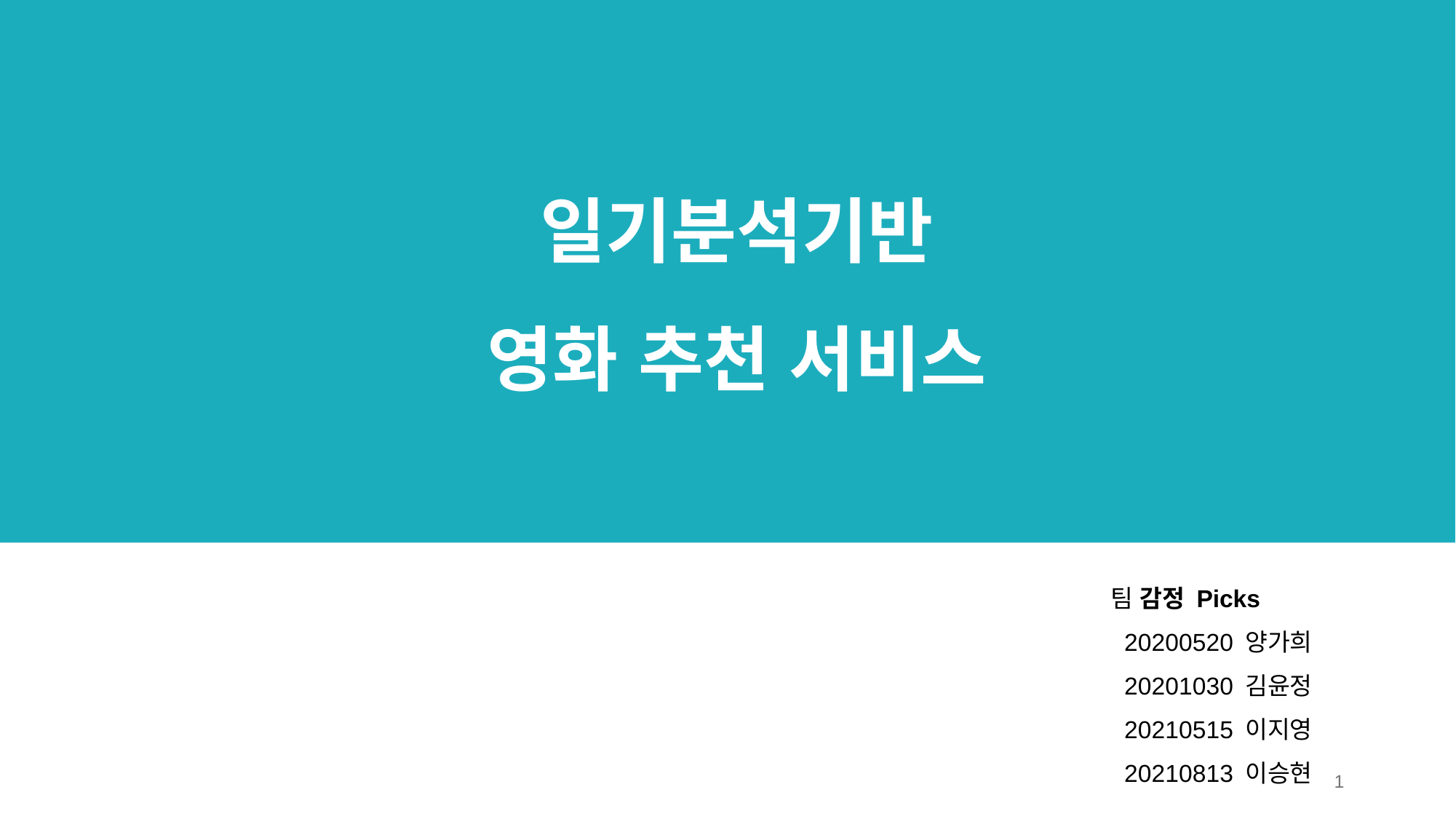

일기분석기반
영화 추천 서비스
# 팀 감정 Picks
20200520 양가희
20201030 김윤정
20210515 이지영
20210813 이승현
1